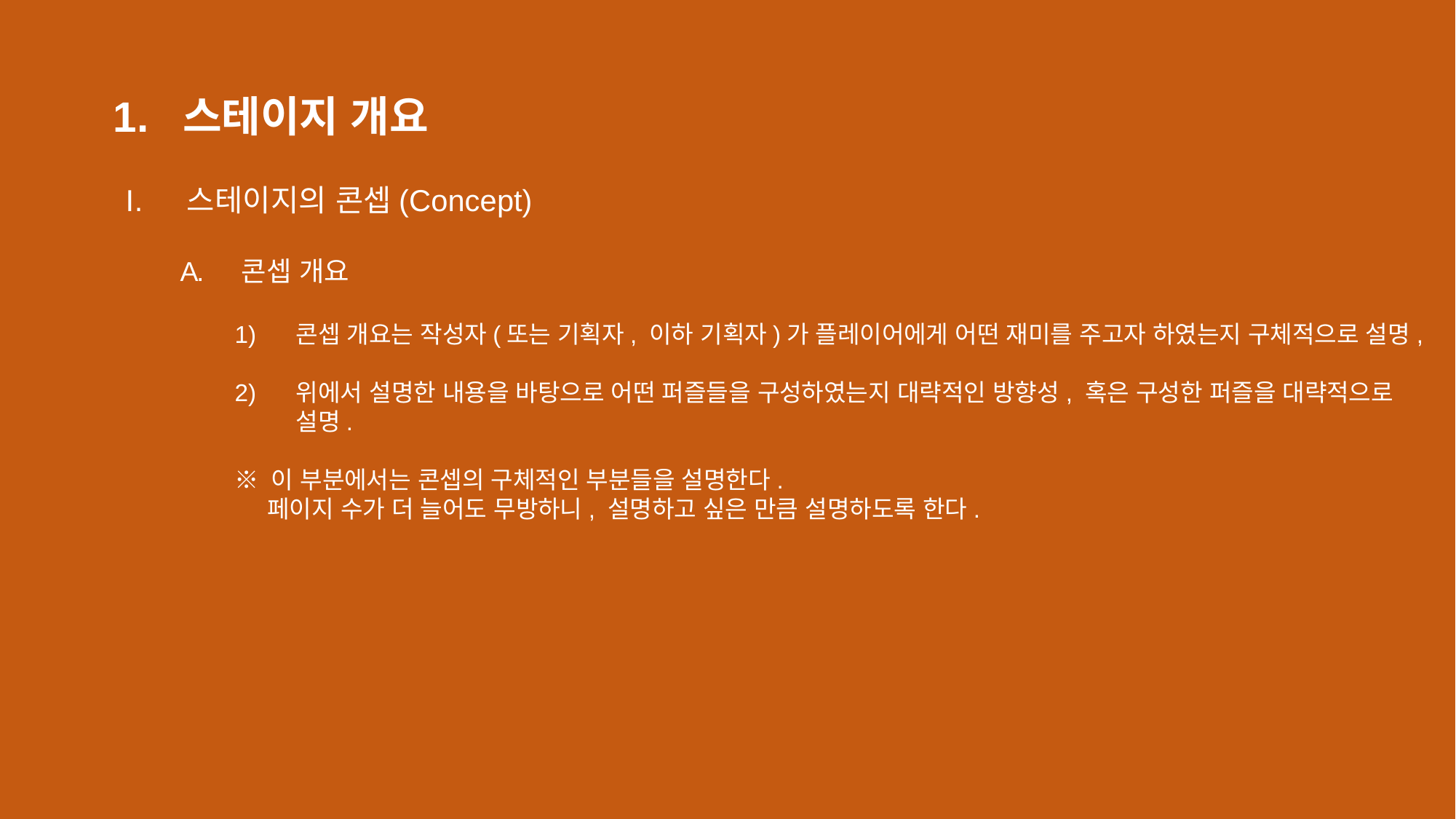

1.  스테이지 개요
스테이지의 콘셉(Concept)
콘셉 개요
콘셉 개요는 작성자(또는 기획자, 이하 기획자)가 플레이어에게 어떤 재미를 주고자 하였는지 구체적으로 설명,

위에서 설명한 내용을 바탕으로 어떤 퍼즐들을 구성하였는지 대략적인 방향성, 혹은 구성한 퍼즐을 대략적으로
설명.

※ 이 부분에서는 콘셉의 구체적인 부분들을 설명한다.
    페이지 수가 더 늘어도 무방하니, 설명하고 싶은 만큼 설명하도록 한다.